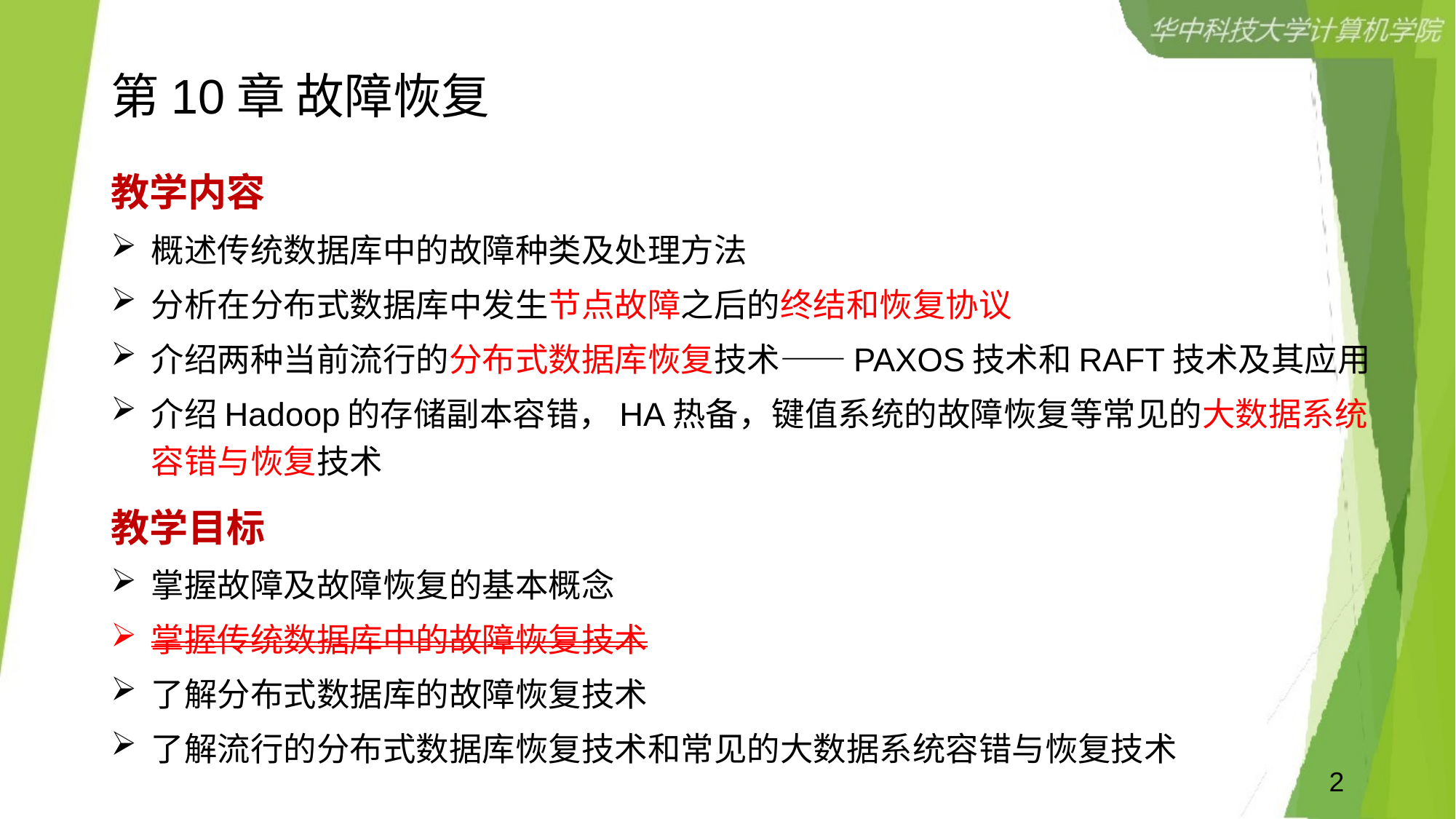

# 第10章 故障恢复
教学内容
概述传统数据库中的故障种类及处理方法
分析在分布式数据库中发生节点故障之后的终结和恢复协议
介绍两种当前流行的分布式数据库恢复技术——PAXOS技术和RAFT技术及其应用
介绍Hadoop的存储副本容错，HA热备，键值系统的故障恢复等常见的大数据系统容错与恢复技术
教学目标
掌握故障及故障恢复的基本概念
掌握传统数据库中的故障恢复技术
了解分布式数据库的故障恢复技术
了解流行的分布式数据库恢复技术和常见的大数据系统容错与恢复技术
2